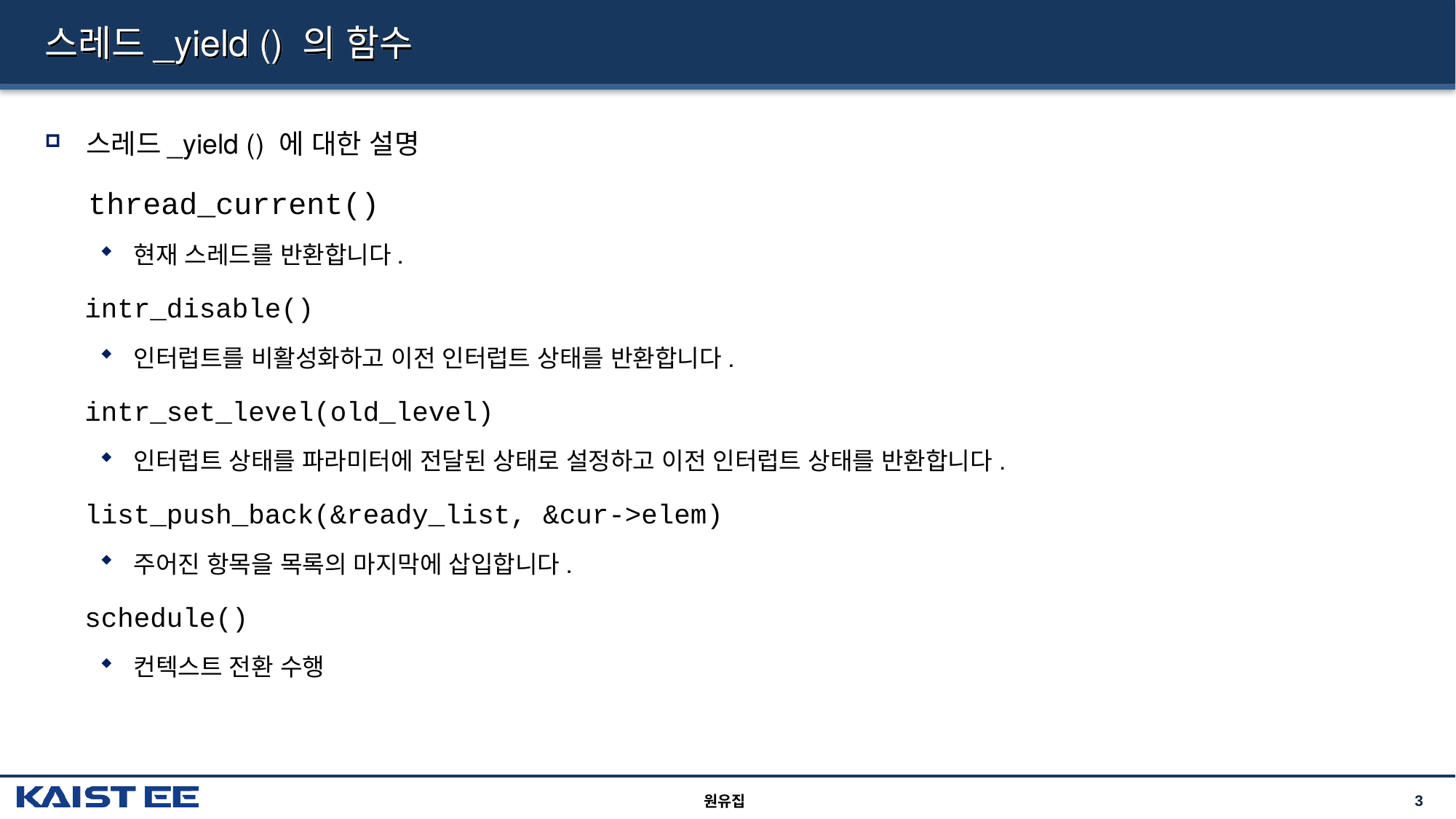

# 스레드_yield () 의 함수
스레드_yield () 에 대한 설명
  thread_current()
현재 스레드를 반환합니다.
  intr_disable()
인터럽트를 비활성화하고 이전 인터럽트 상태를 반환합니다.
  intr_set_level(old_level)
인터럽트 상태를 파라미터에 전달된 상태로 설정하고 이전 인터럽트 상태를 반환합니다.
  list_push_back(&ready_list, &cur->elem)
주어진 항목을 목록의 마지막에 삽입합니다.
  schedule()
컨텍스트 전환 수행

원유집
3